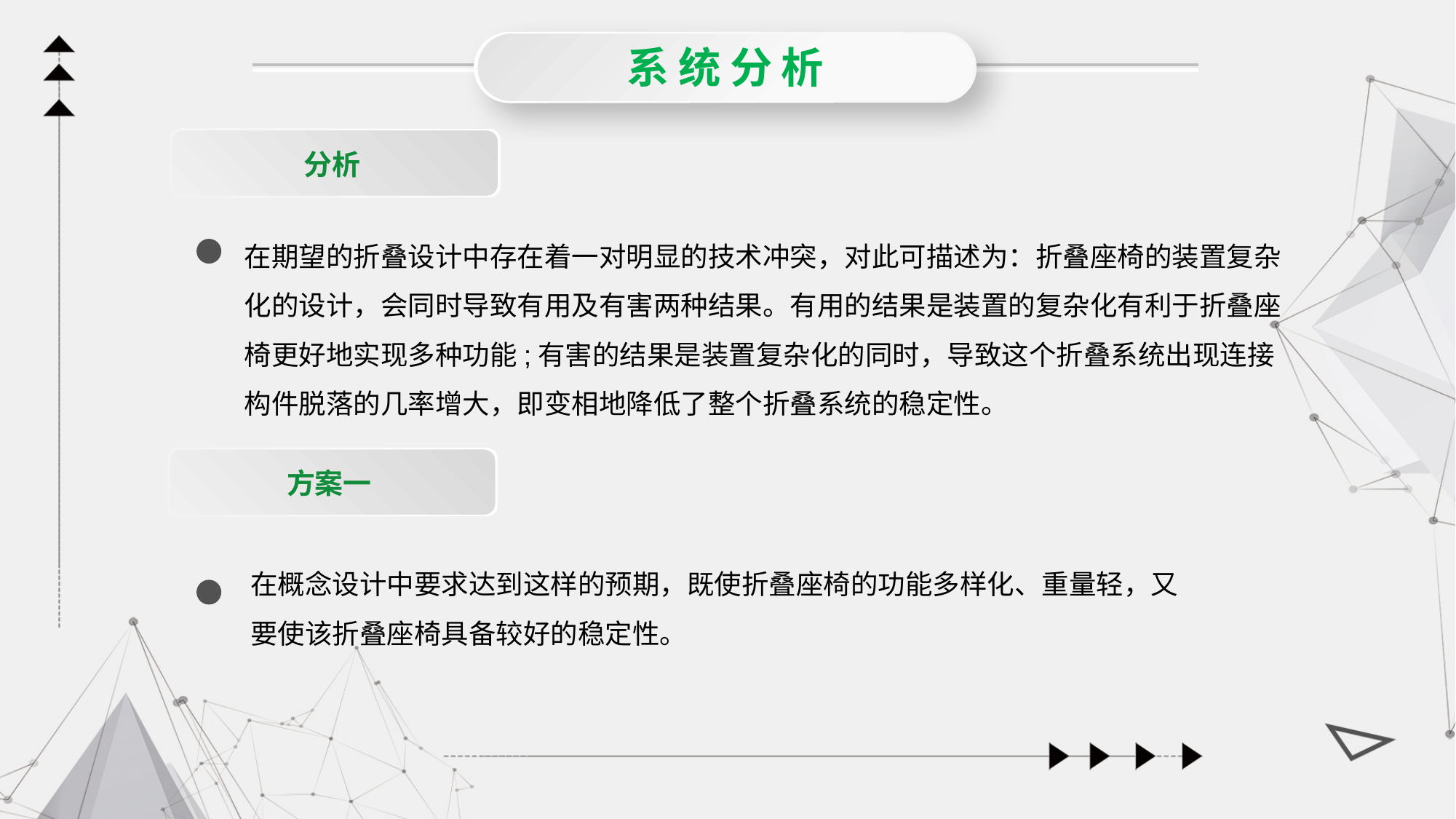

系统分析

分析
在期望的折叠设计中存在着一对明显的技术冲突，对此可描述为：折叠座椅的装置复杂化的设计，会同时导致有用及有害两种结果。有用的结果是装置的复杂化有利于折叠座椅更好地实现多种功能;有害的结果是装置复杂化的同时，导致这个折叠系统出现连接构件脱落的几率增大，即变相地降低了整个折叠系统的稳定性。

方案一
在概念设计中要求达到这样的预期，既使折叠座椅的功能多样化、重量轻，又要使该折叠座椅具备较好的稳定性。